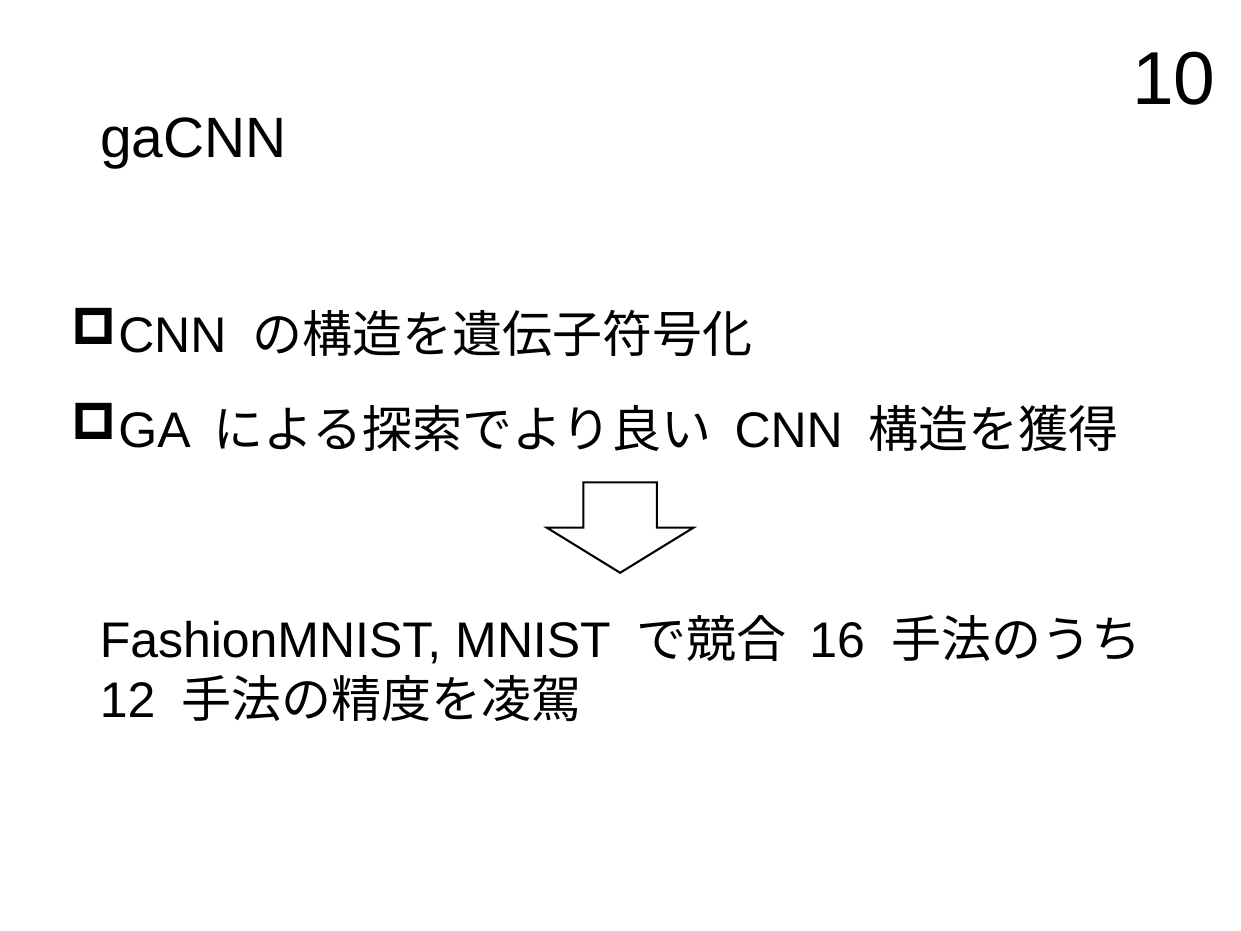

# gaCNN
10
CNN の構造を遺伝子符号化

GA による探索でより良い CNN 構造を獲得

FashionMNIST, MNIST で競合 16 手法のうち 12 手法の精度を凌駕